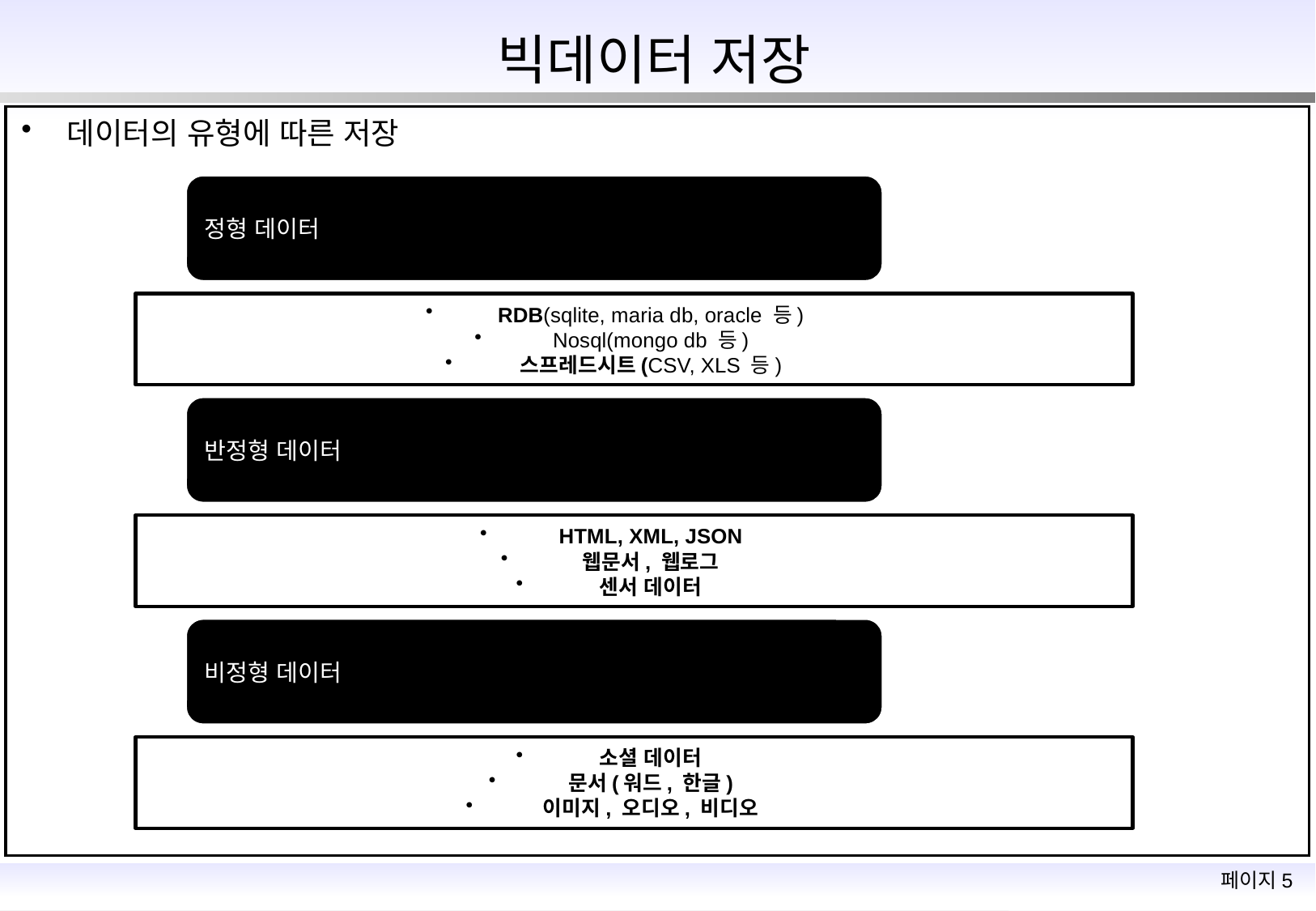

# 빅데이터 저장
데이터의 유형에 따른 저장
정형 데이터
반정형 데이터
비정형 데이터
RDB(sqlite, maria db, oracle 등)
HTML, XML, JSON
소셜 데이터
Nosql(mongo db 등)
스프레드시트(CSV, XLS 등)
웹문서, 웹로그
센서 데이터
문서(워드, 한글)
이미지, 오디오, 비디오